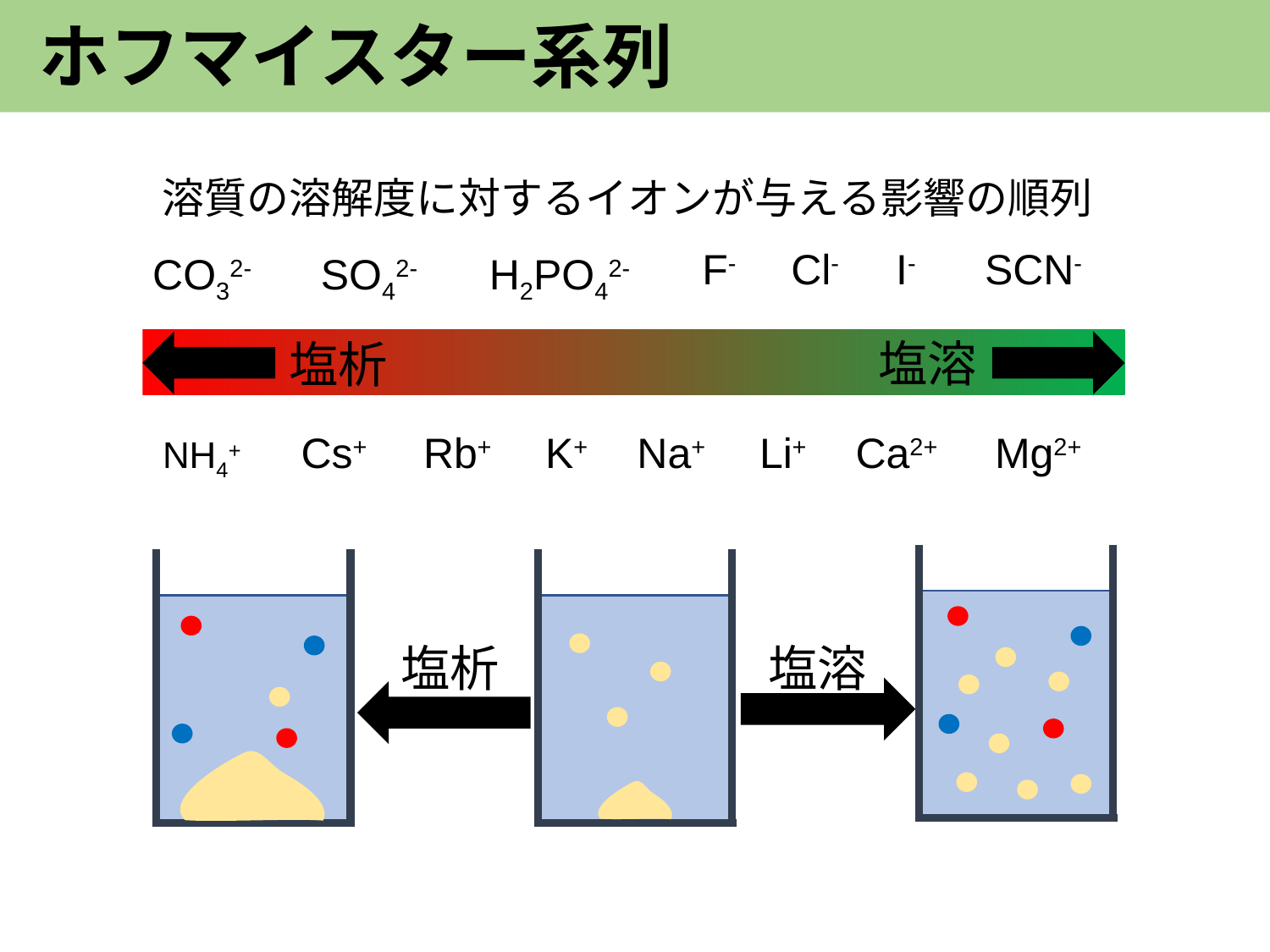

# ホフマイスター系列
溶質の溶解度に対するイオンが与える影響の順列
CO32-
SO42-
H2PO42-
F-
Cl-
I-
SCN-
塩溶
塩析

Ca2+
Mg2+
Cs+
Rb+
Li+
K+
Na+
NH4+

塩溶

塩析